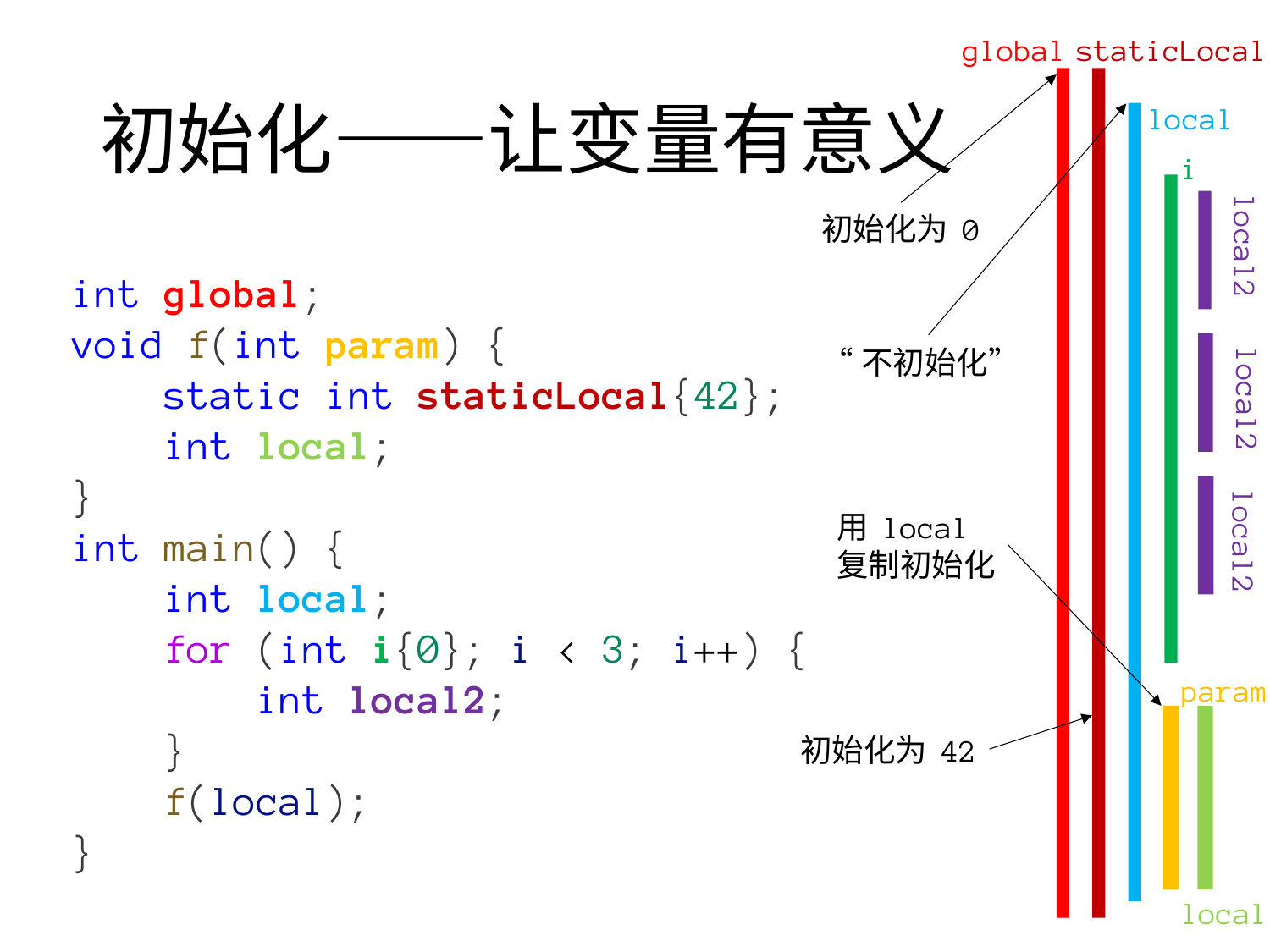

global
staticLocal

local

i

local2

local2

local2
param

local
# 初始化——让变量有意义
初始化为 0
int global;
void f(int param) {
    static int staticLocal{42};
    int local;
}
int main() {
    int local;
    for (int i{0}; i < 3; i++) {
        int local2;
    }
    f(local);
}
“不初始化”
用 local
复制初始化
初始化为 42